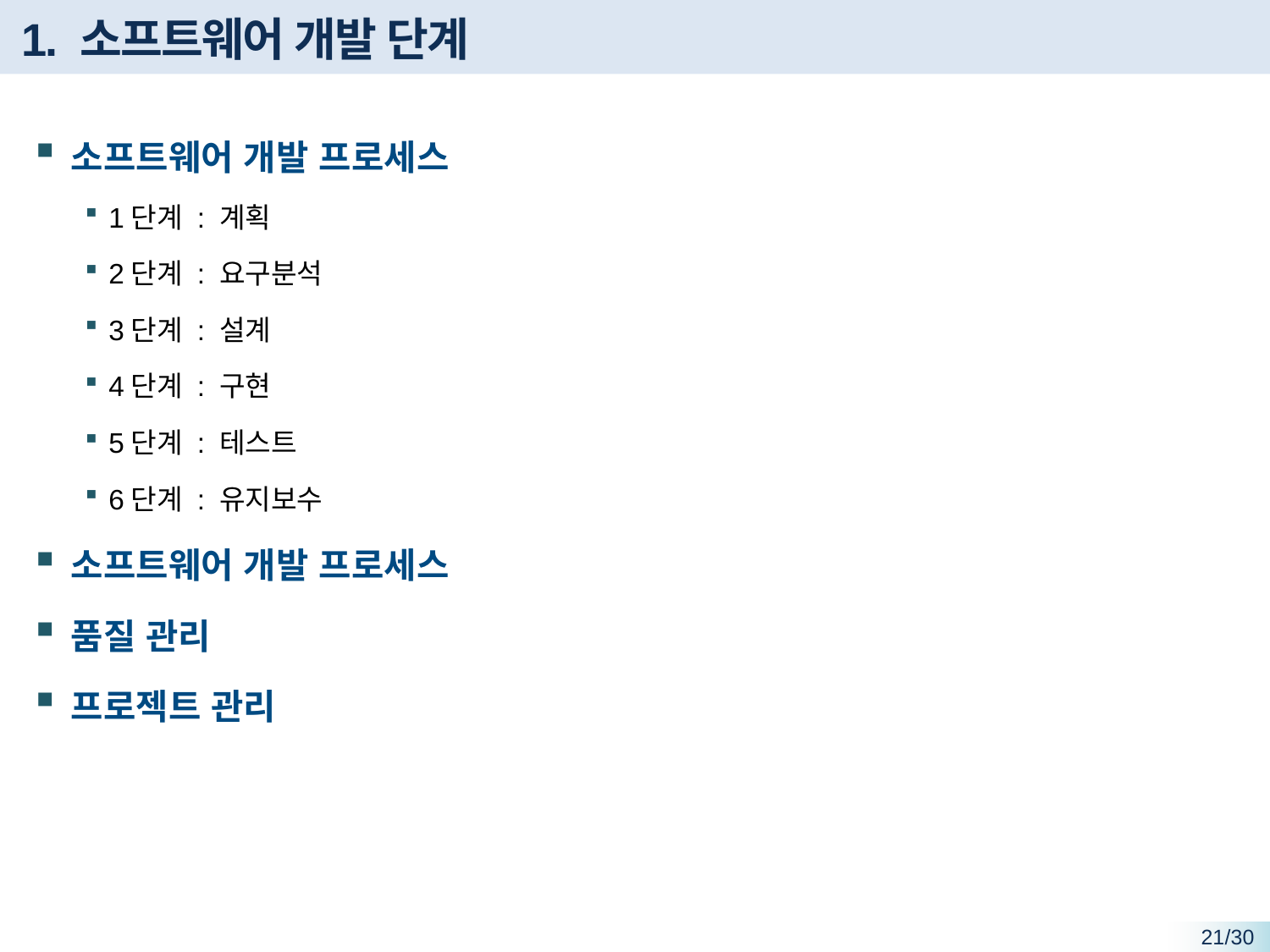

# 1. 소프트웨어 개발 단계
소프트웨어 개발 프로세스
1단계 : 계획
2단계 : 요구분석
3단계 : 설계
4단계 : 구현
5단계 : 테스트
6단계 : 유지보수
소프트웨어 개발 프로세스
품질 관리
프로젝트 관리